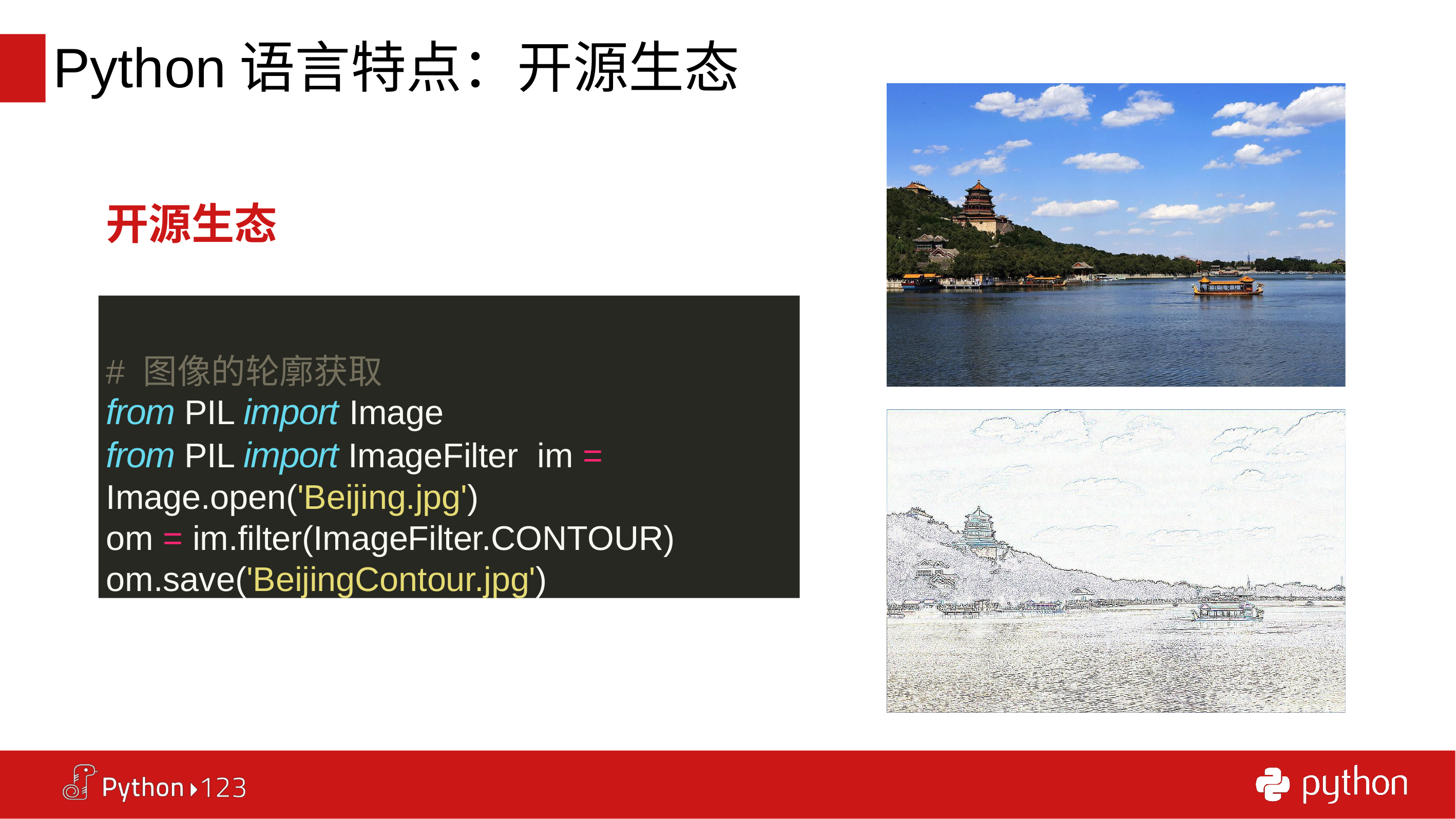

# Python语言特点：开源生态

开源生态

# 图像的轮廓获取
from PIL import Image
from PIL import ImageFilter  im = Image.open('Beijing.jpg')
om = im.filter(ImageFilter.CONTOUR)  om.save('BeijingContour.jpg')